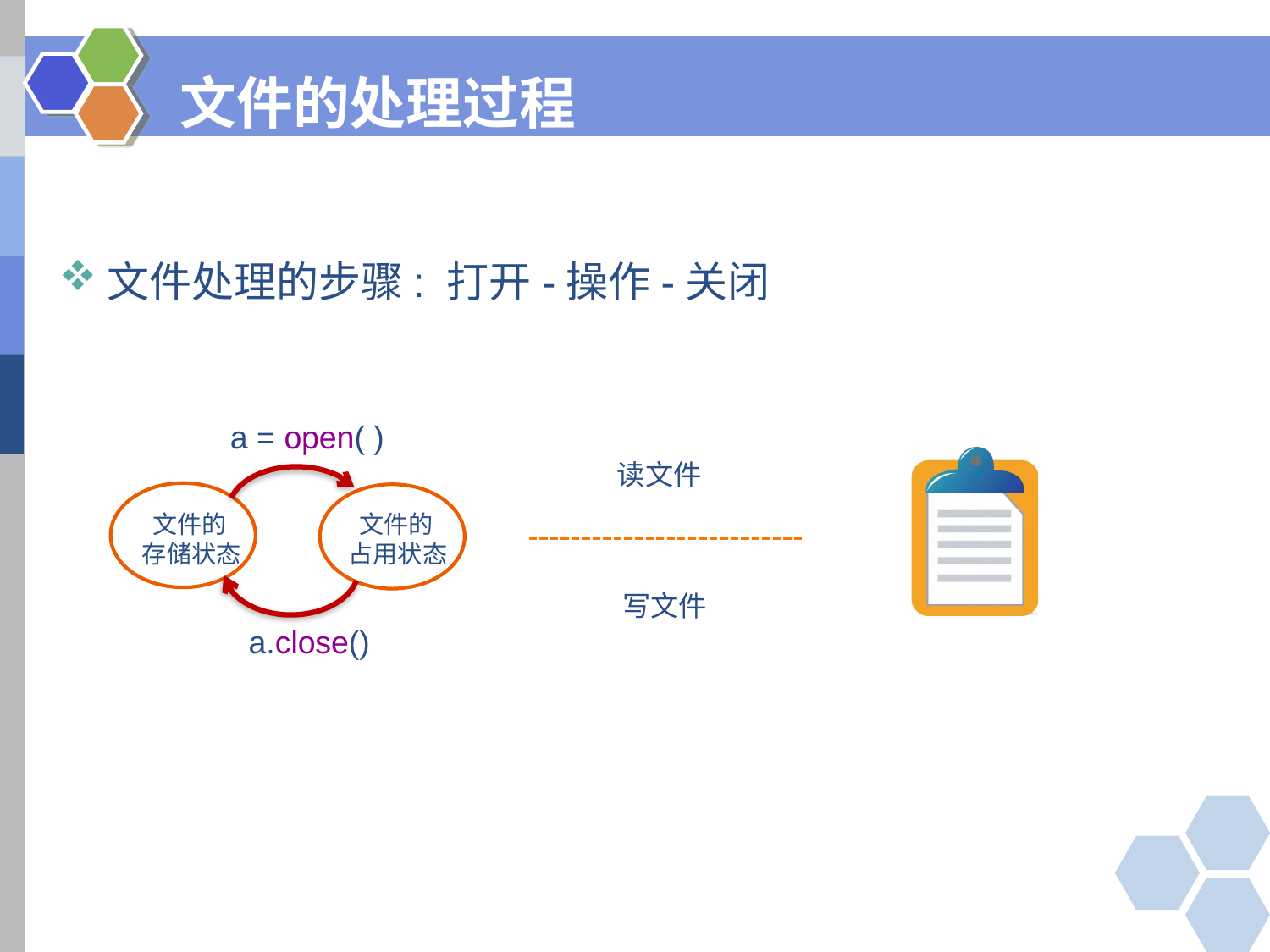

# 文件的处理过程
文件处理的步骤: 打开-操作-关闭
a = open( )

读文件

文件的 存储状态

文件的 占用状态

写文件
a.close()